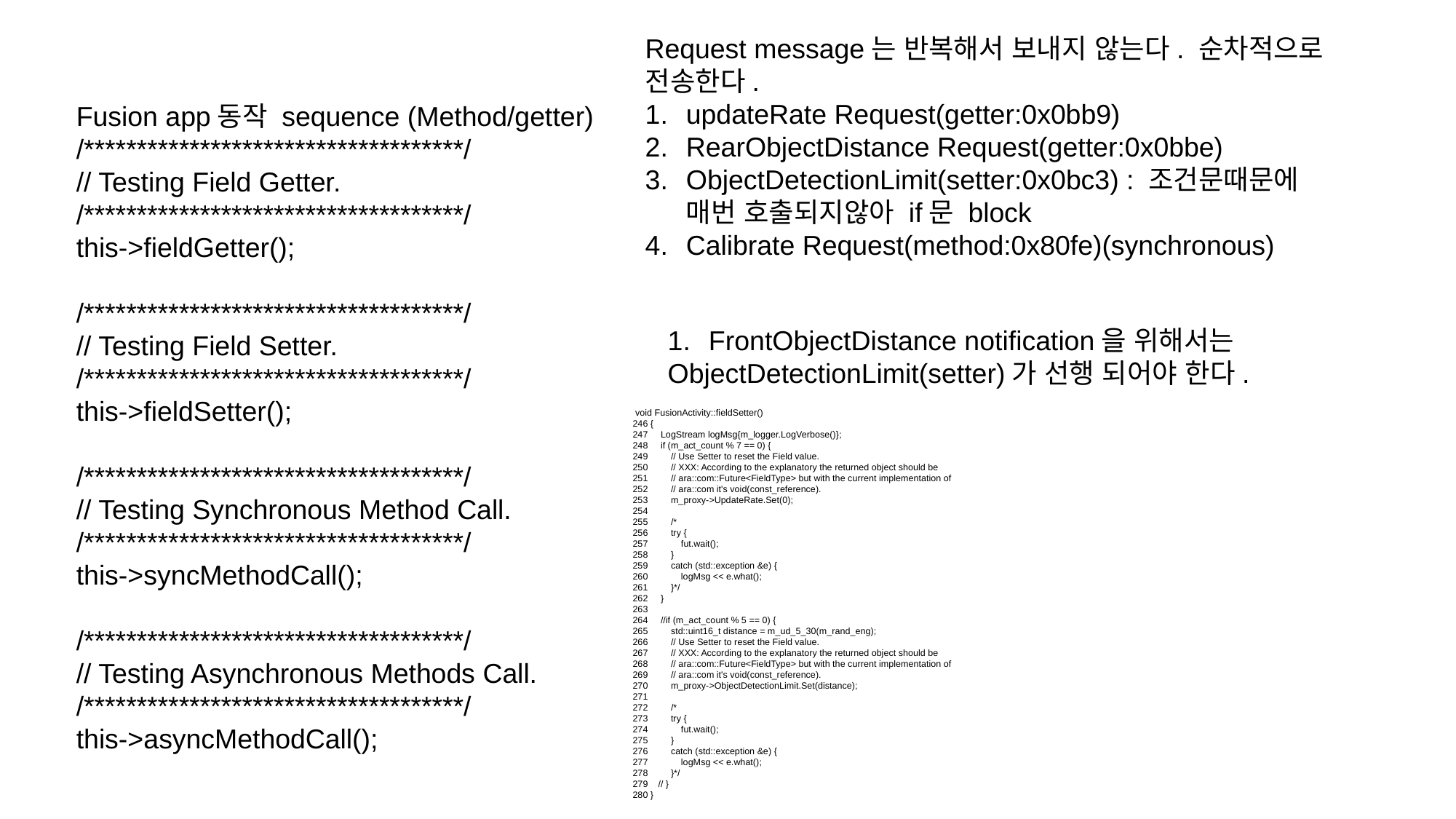

Request message는 반복해서 보내지 않는다. 순차적으로 전송한다.
updateRate Request(getter:0x0bb9)
RearObjectDistance Request(getter:0x0bbe)
ObjectDetectionLimit(setter:0x0bc3) : 조건문때문에 매번 호출되지않아 if문 block
Calibrate Request(method:0x80fe)(synchronous)
Fusion app동작 sequence (Method/getter)
/************************************/
// Testing Field Getter.
/************************************/
this->fieldGetter();

/************************************/
// Testing Field Setter.
/************************************/
this->fieldSetter();

/************************************/
// Testing Synchronous Method Call.
/************************************/
this->syncMethodCall();

/************************************/
// Testing Asynchronous Methods Call.
/************************************/
this->asyncMethodCall();

FrontObjectDistance notification을 위해서는
ObjectDetectionLimit(setter)가 선행 되어야 한다.
 void FusionActivity::fieldSetter()
246 {
247     LogStream logMsg{m_logger.LogVerbose()};
248     if (m_act_count % 7 == 0) {
249         // Use Setter to reset the Field value.
250         // XXX: According to the explanatory the returned object should be
251         // ara::com::Future<FieldType> but with the current implementation of
252         // ara::com it's void(const_reference).
253         m_proxy->UpdateRate.Set(0);
254
255         /*
256         try {
257             fut.wait();
258         }
259         catch (std::exception &e) {
260             logMsg << e.what();
261         }*/
262     }
263
264     //if (m_act_count % 5 == 0) {
265         std::uint16_t distance = m_ud_5_30(m_rand_eng);
266         // Use Setter to reset the Field value.
267         // XXX: According to the explanatory the returned object should be
268         // ara::com::Future<FieldType> but with the current implementation of
269         // ara::com it's void(const_reference).
270         m_proxy->ObjectDetectionLimit.Set(distance);
271
272         /*
273         try {
274             fut.wait();
275         }
276         catch (std::exception &e) {
277             logMsg << e.what();
278         }*/
279    // }
280 }